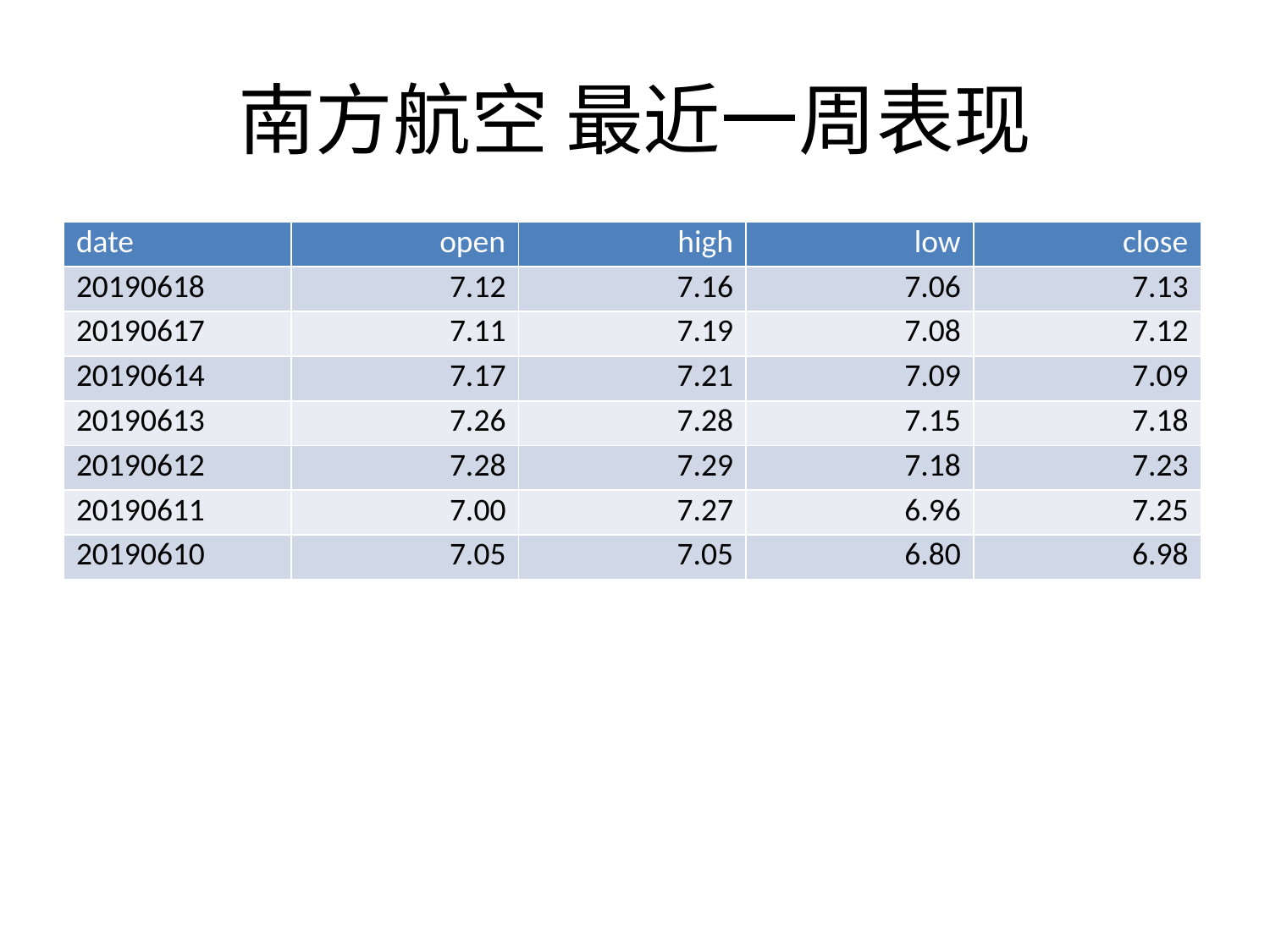

# 南方航空 最近一周表现
| date | open | high | low | close |
| --- | --- | --- | --- | --- |
| 20190618 | 7.12 | 7.16 | 7.06 | 7.13 |
| 20190617 | 7.11 | 7.19 | 7.08 | 7.12 |
| 20190614 | 7.17 | 7.21 | 7.09 | 7.09 |
| 20190613 | 7.26 | 7.28 | 7.15 | 7.18 |
| 20190612 | 7.28 | 7.29 | 7.18 | 7.23 |
| 20190611 | 7.00 | 7.27 | 6.96 | 7.25 |
| 20190610 | 7.05 | 7.05 | 6.80 | 6.98 |